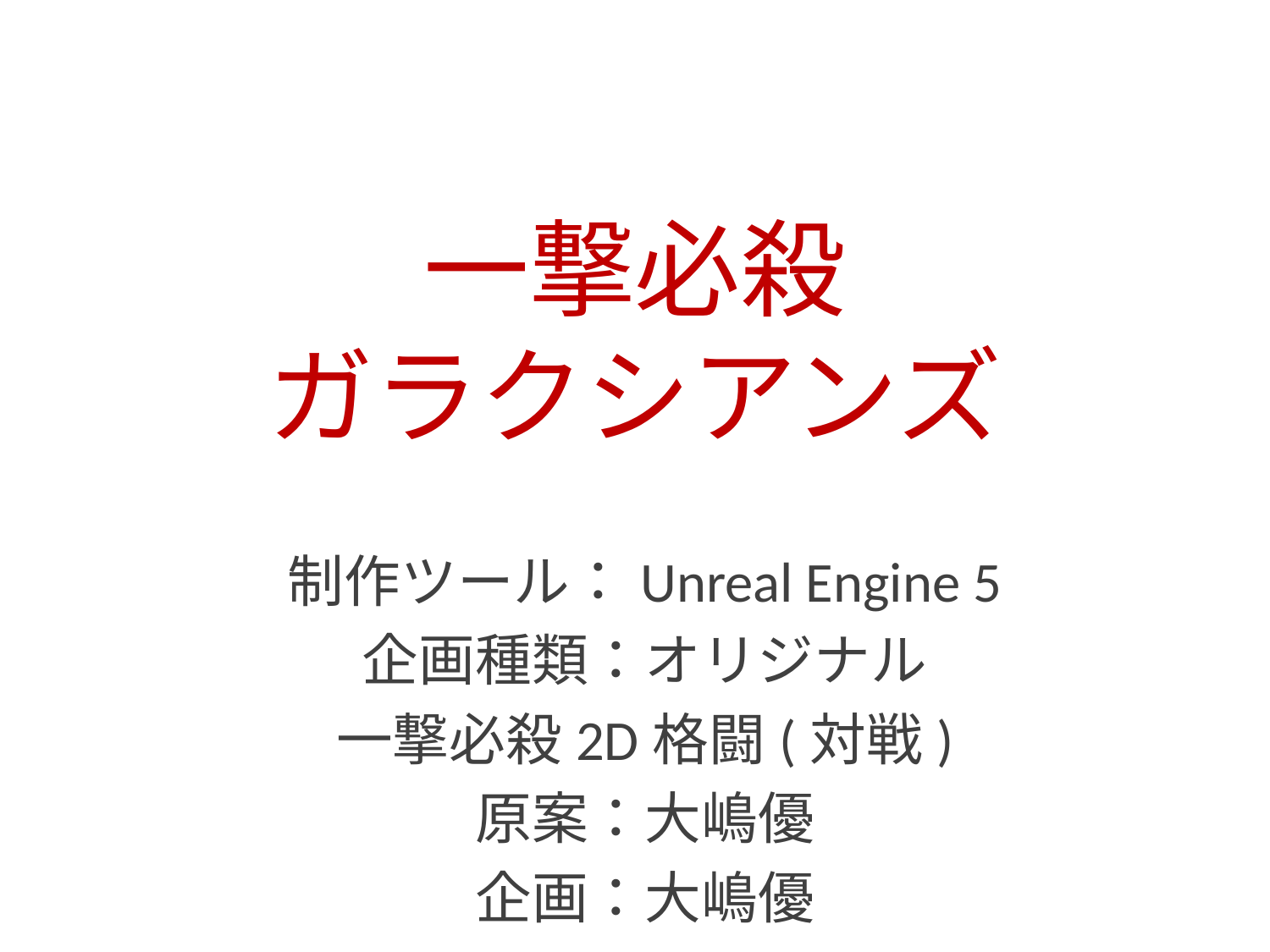

# 一撃必殺 ガラクシアンズ
制作ツール：Unreal Engine 5
企画種類：オリジナル
一撃必殺2D格闘(対戦)
原案：大嶋優
企画：大嶋優